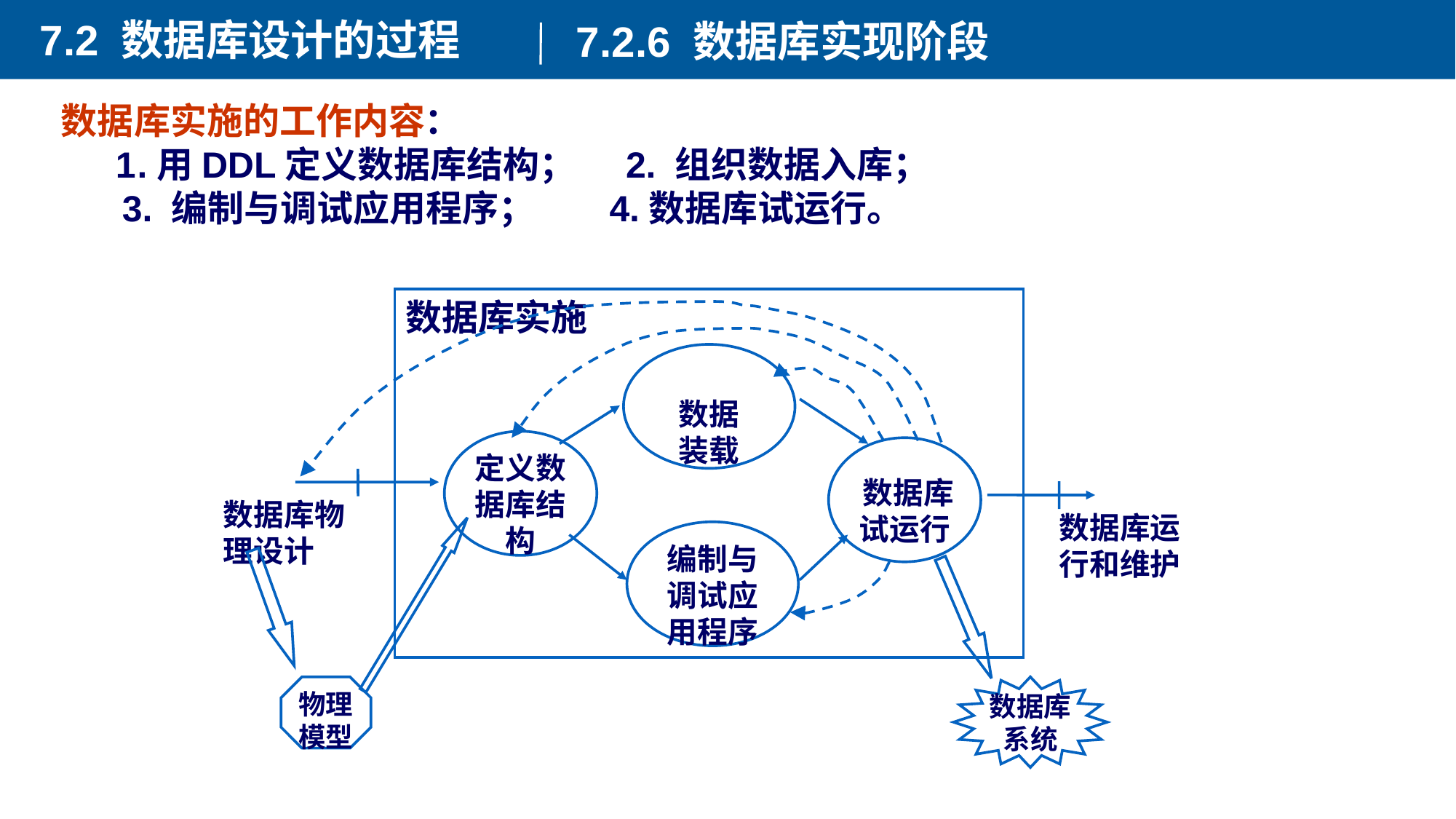

7.2 数据库设计的过程
7.2.6 数据库实现阶段
数据库实施的工作内容：
用DDL定义数据库结构；     2. 组织数据入库；
      3. 编制与调试应用程序；        4.数据库试运行。
数据库实施

数据
装载

定义数据库结构

 数据库试运行

数据库物
理设计
数据库运
行和维护

编制与调试应用程序

物理
模型
数据库
系统